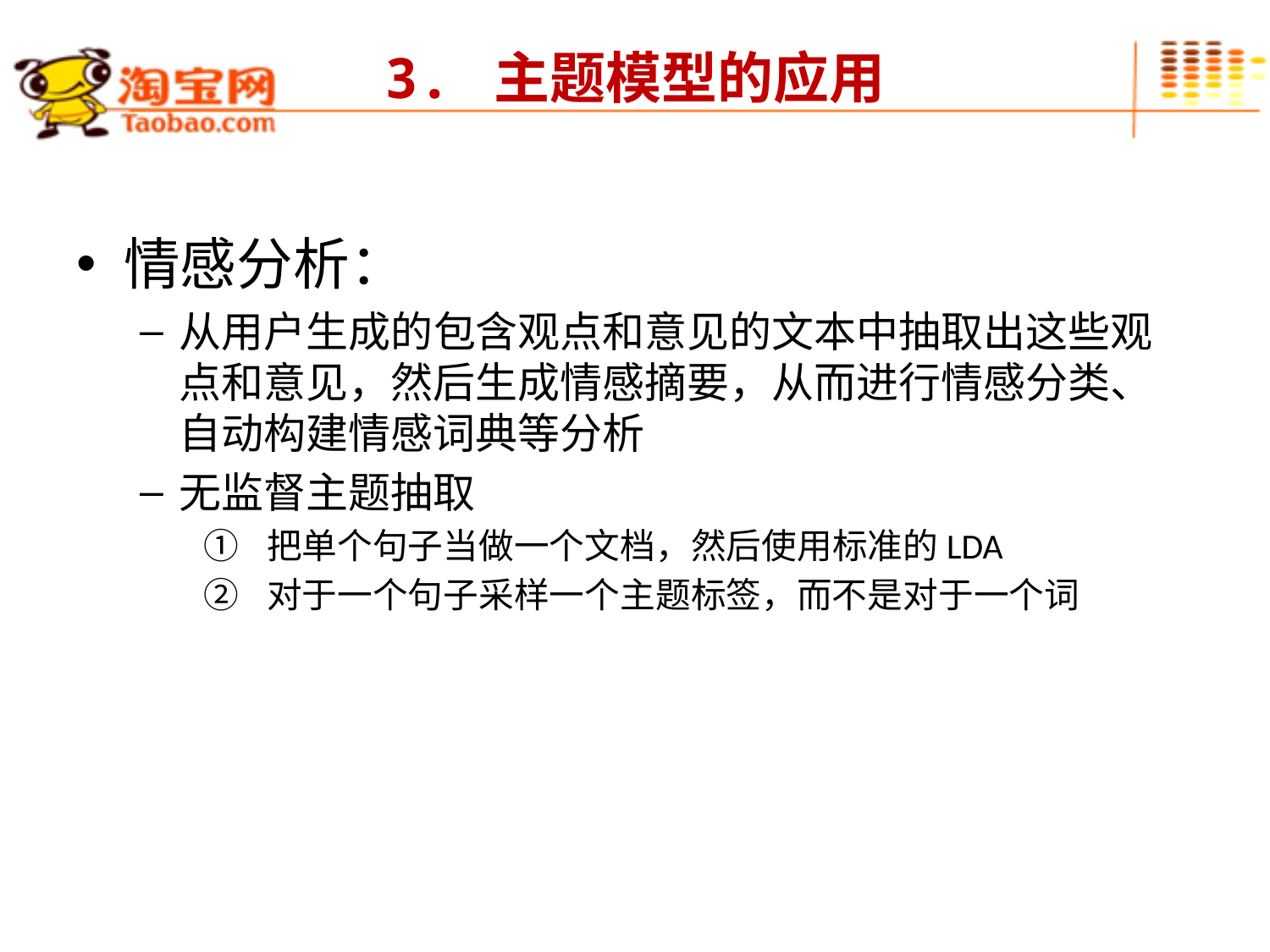

# 3. 主题模型的应用
情感分析：
从用户生成的包含观点和意见的文本中抽取出这些观点和意见，然后生成情感摘要，从而进行情感分类、自动构建情感词典等分析
无监督主题抽取
把单个句子当做一个文档，然后使用标准的LDA
对于一个句子采样一个主题标签，而不是对于一个词